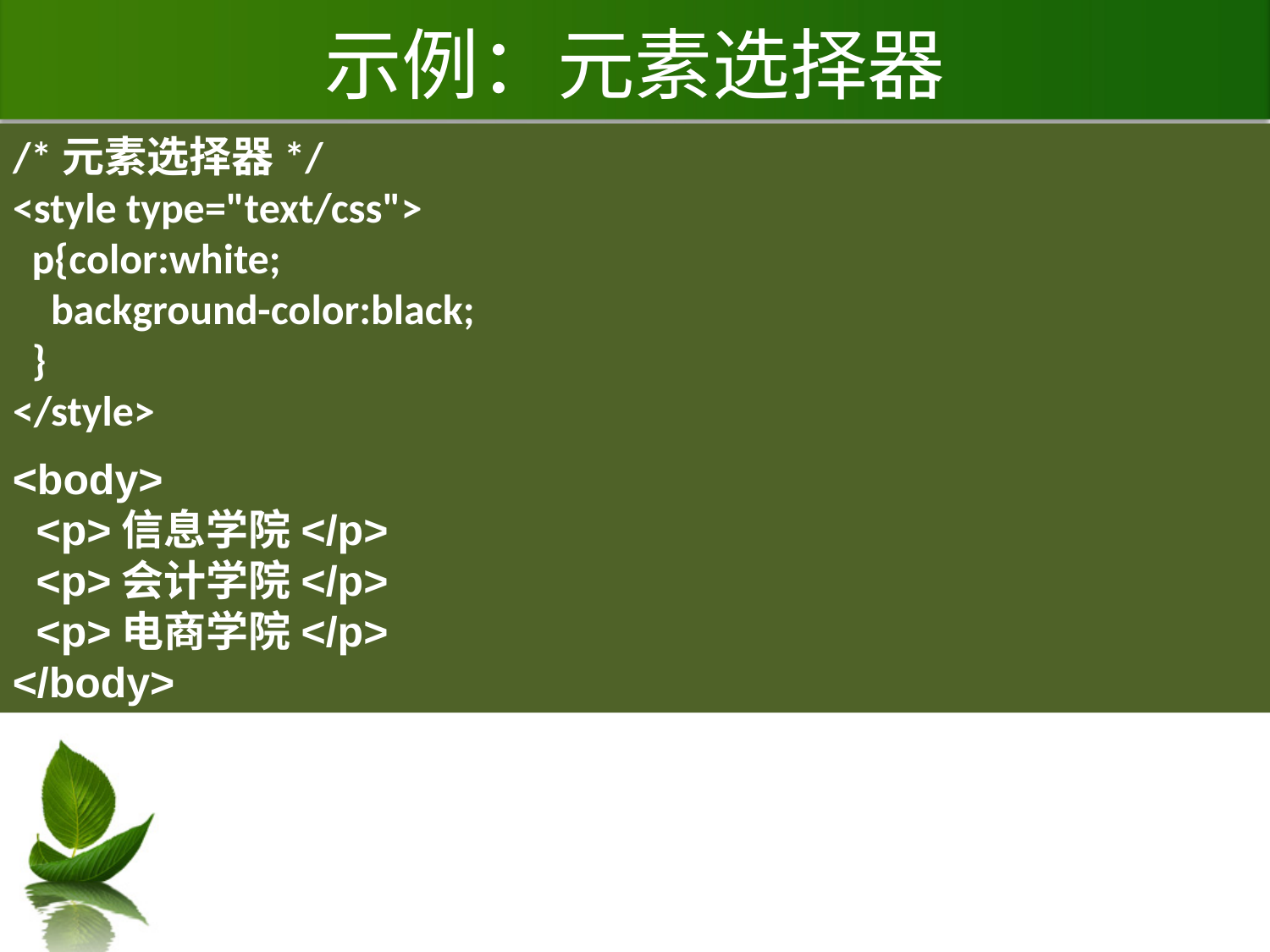

# 示例：元素选择器
/*元素选择器*/
<style type="text/css">
  p{color:white;
    background-color:black;
  }
</style>
<body>
  <p>信息学院</p>
  <p>会计学院</p>
  <p>电商学院</p>
</body>